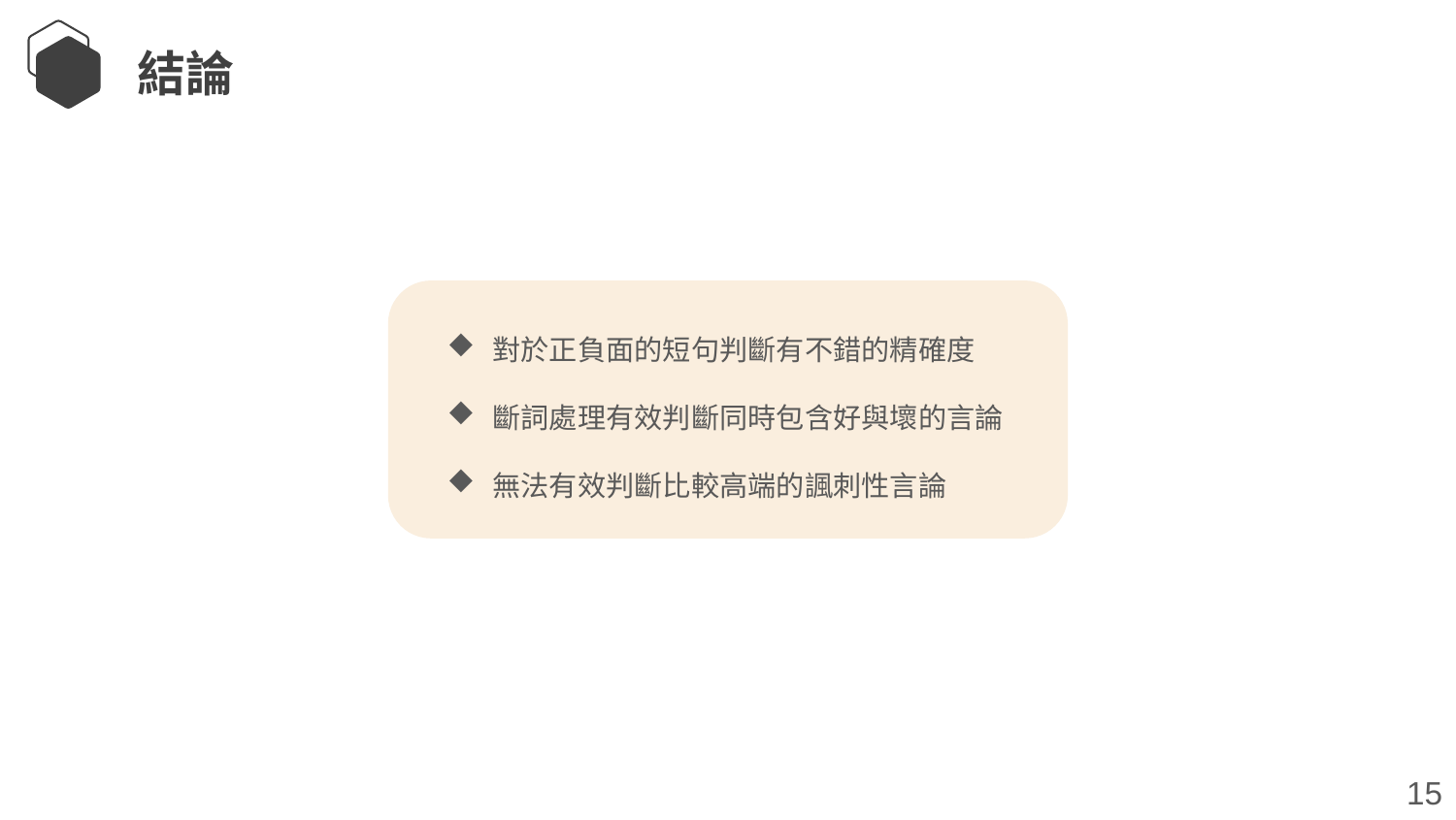

結論

對於正負面的短句判斷有不錯的精確度
斷詞處理有效判斷同時包含好與壞的言論
無法有效判斷比較高端的諷刺性言論
15